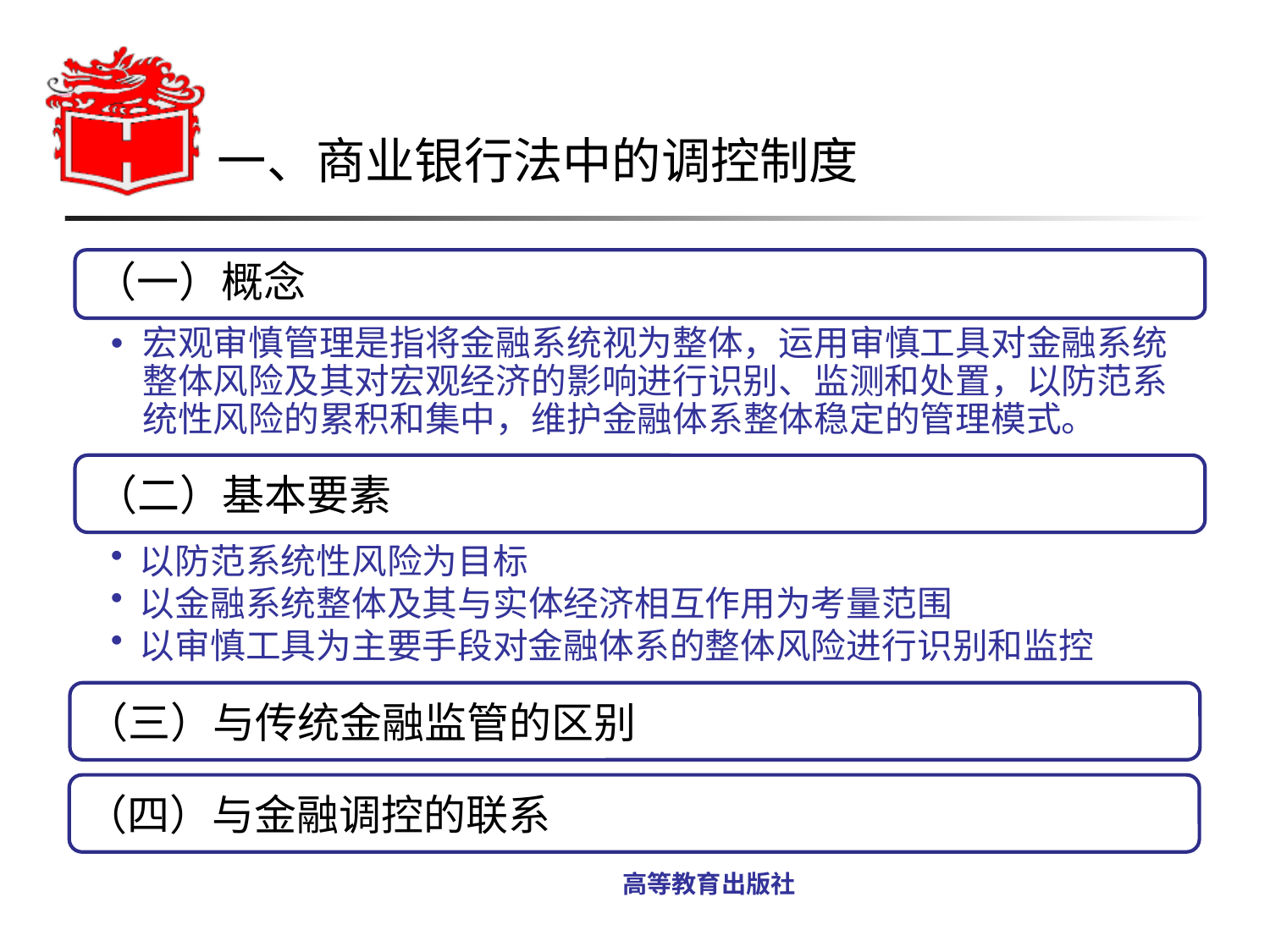

一、商业银行法中的调控制度
（一）概念
宏观审慎管理是指将金融系统视为整体，运用审慎工具对金融系统整体风险及其对宏观经济的影响进行识别、监测和处置，以防范系统性风险的累积和集中，维护金融体系整体稳定的管理模式。
（二）基本要素
 以防范系统性风险为目标
 以金融系统整体及其与实体经济相互作用为考量范围
 以审慎工具为主要手段对金融体系的整体风险进行识别和监控

（三）与传统金融监管的区别

（四）与金融调控的联系

高等教育出版社